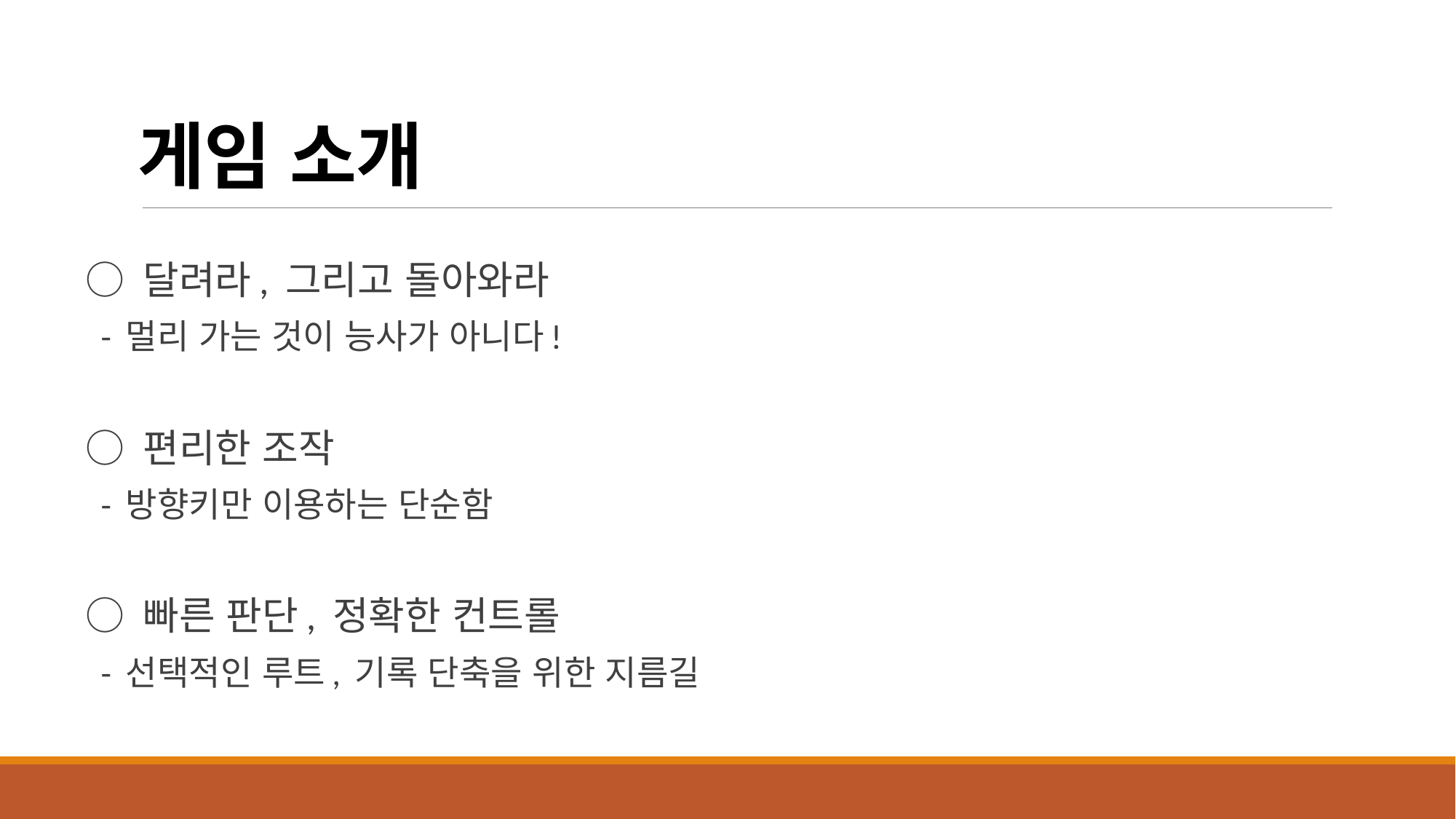

# 게임 소개
○ 달려라, 그리고 돌아와라
  - 멀리 가는 것이 능사가 아니다!

○ 편리한 조작
  - 방향키만 이용하는 단순함

○ 빠른 판단, 정확한 컨트롤
  - 선택적인 루트, 기록 단축을 위한 지름길